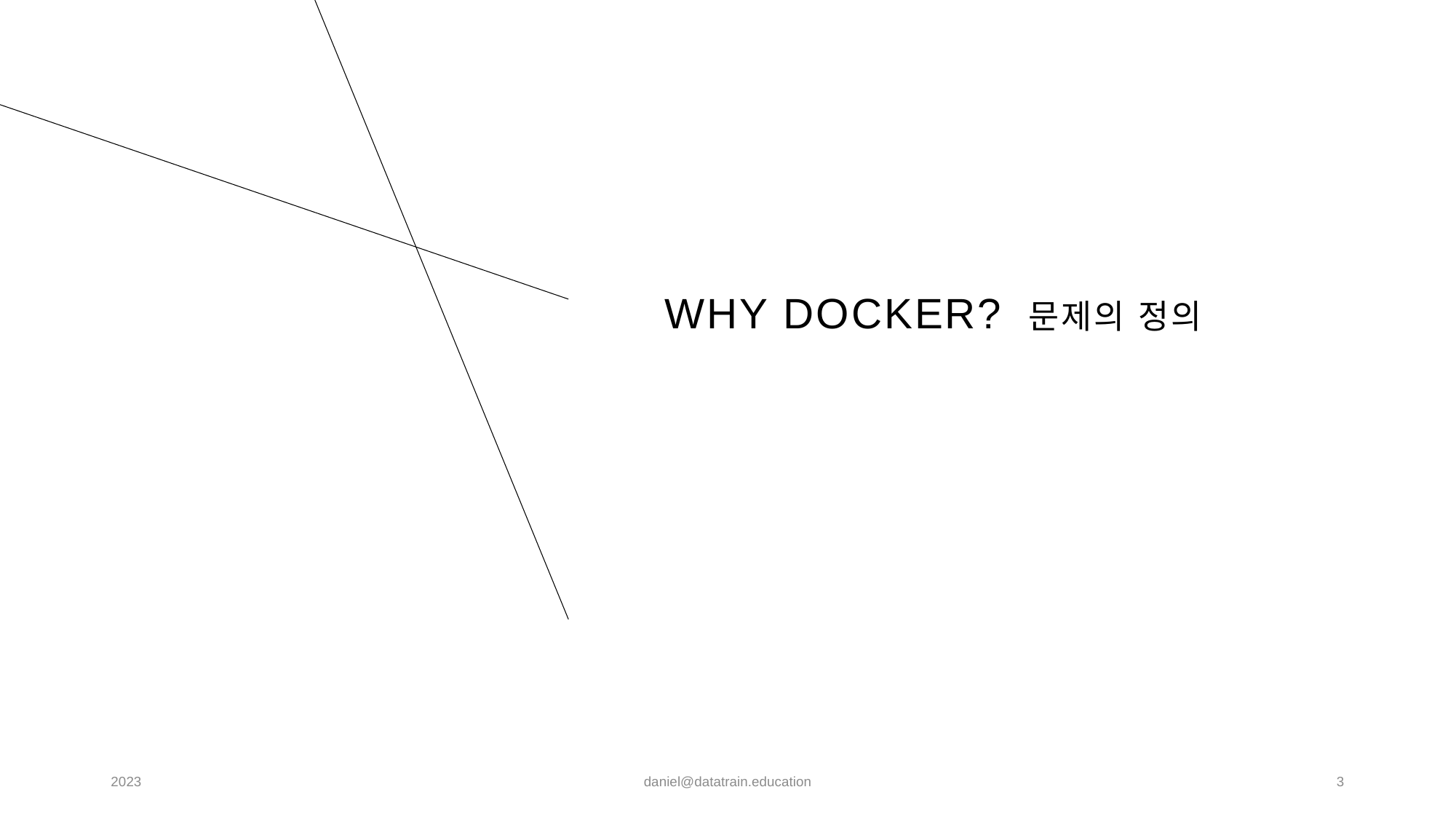

# WHY DOCKER? 문제의 정의
2023
daniel@datatrain.education
3